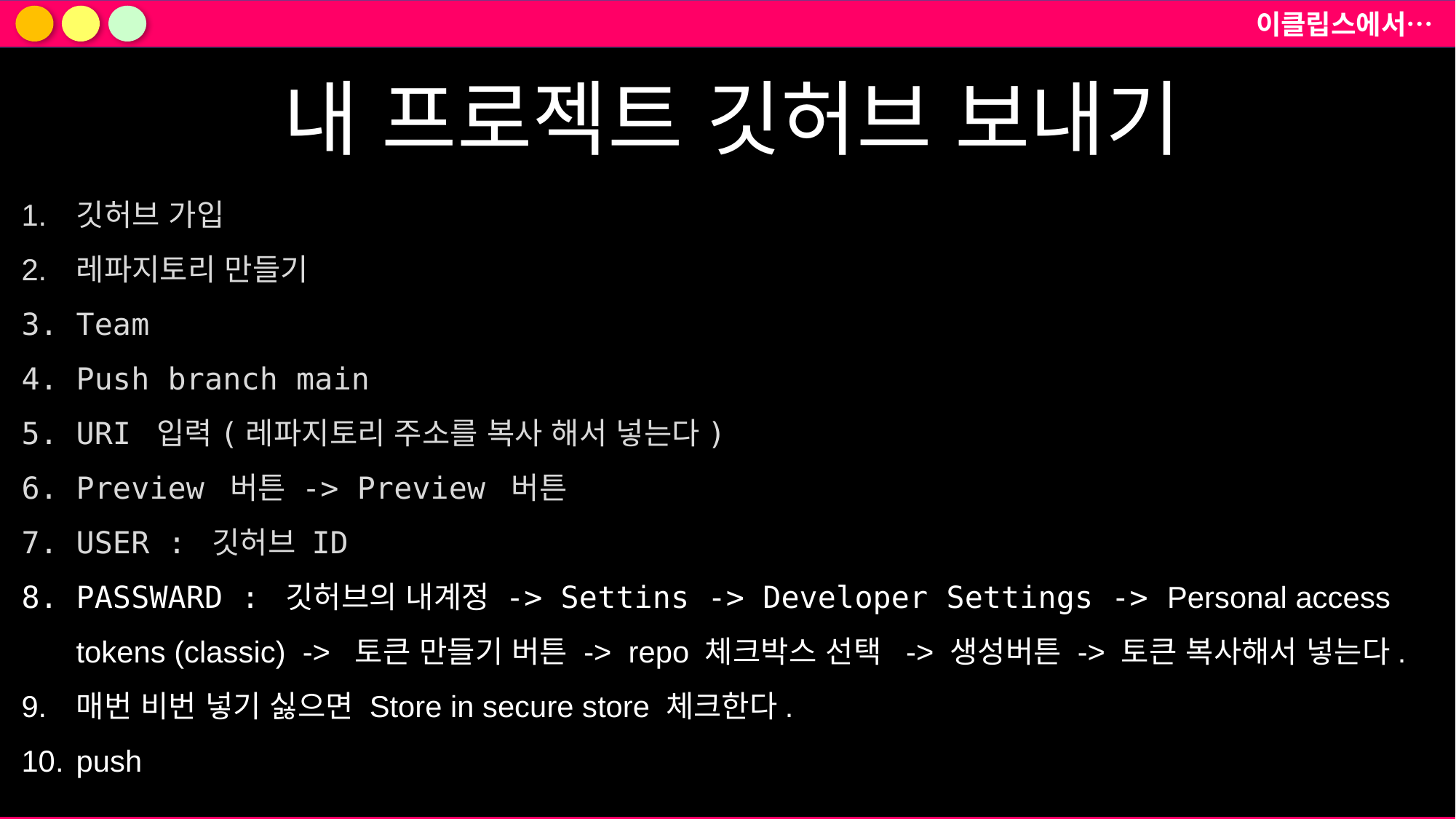

이클립스에서…
내 프로젝트 깃허브 보내기

깃허브 가입
레파지토리 만들기
Team
Push branch main
URI 입력(레파지토리 주소를 복사 해서 넣는다)
Preview 버튼 -> Preview 버튼
USER : 깃허브 ID
PASSWARD : 깃허브의 내계정 -> Settins -> Developer Settings -> Personal access tokens (classic)  ->  토큰 만들기 버튼 ->  repo 체크박스 선택  -> 생성버튼 -> 토큰 복사해서 넣는다.
매번 비번 넣기 싫으면 Store in secure store 체크한다.
push